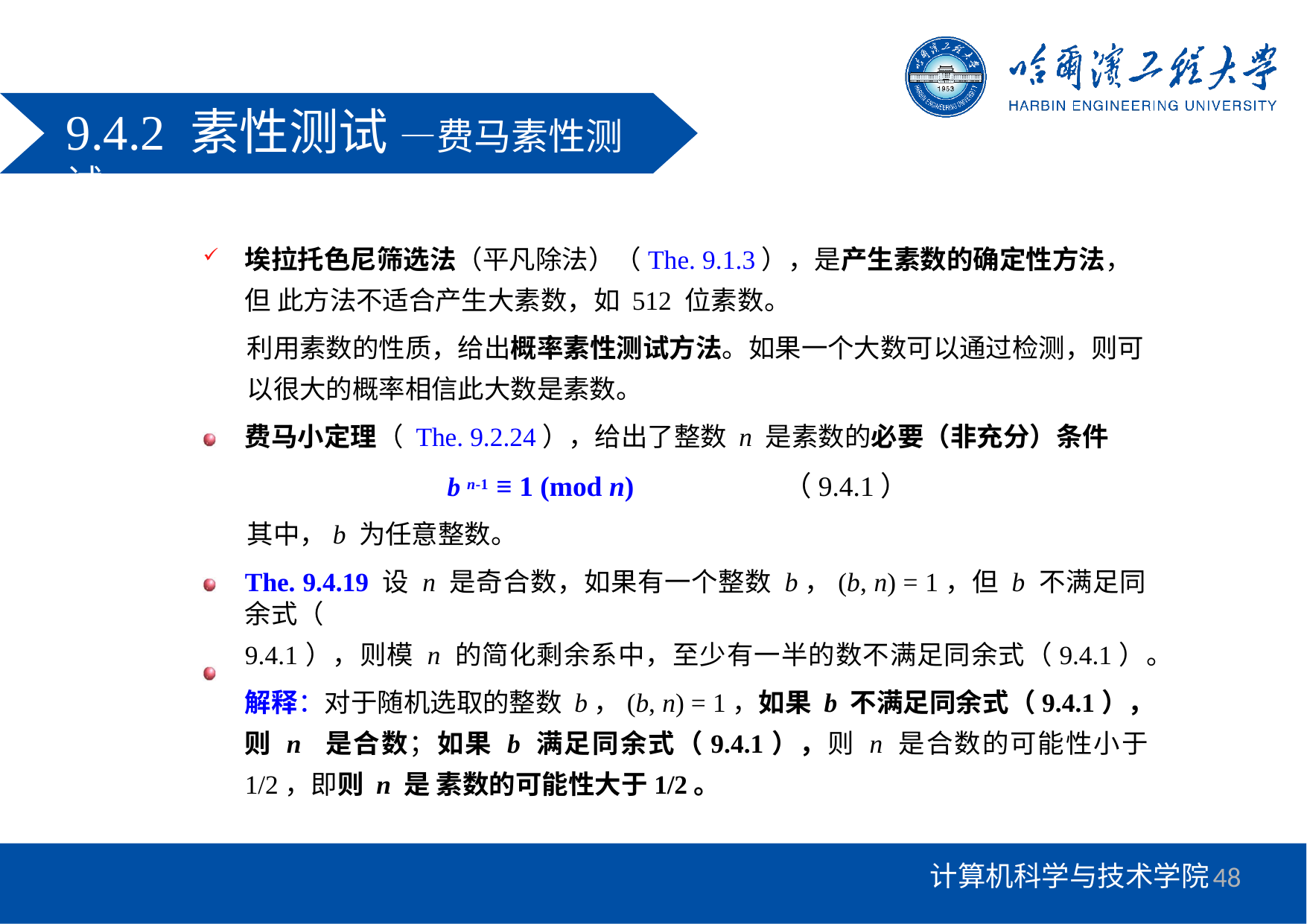

# 9.4.2 素性测试 —费马素性测试
埃拉托色尼筛选法（平凡除法）（The. 9.1.3），是产生素数的确定性方法，但 此方法不适合产生大素数，如 512 位素数。
利用素数的性质，给出概率素性测试方法。如果一个大数可以通过检测，则可 以很大的概率相信此大数是素数。
费马小定理（ The. 9.2.24），给出了整数 n 是素数的必要（非充分）条件
b n-1  ≡ 1 (mod n)	（9.4.1）
其中，b 为任意整数。
The. 9.4.19 设 n 是奇合数，如果有一个整数 b，(b, n) = 1，但 b 不满足同余式（
9.4.1），则模 n 的简化剩余系中，至少有一半的数不满足同余式（9.4.1）。
解释：对于随机选取的整数 b，(b, n) = 1，如果 b 不满足同余式（9.4.1），则 n  是合数；如果 b 满足同余式（9.4.1），则 n 是合数的可能性小于1/2，即则 n 是 素数的可能性大于1/2。

48